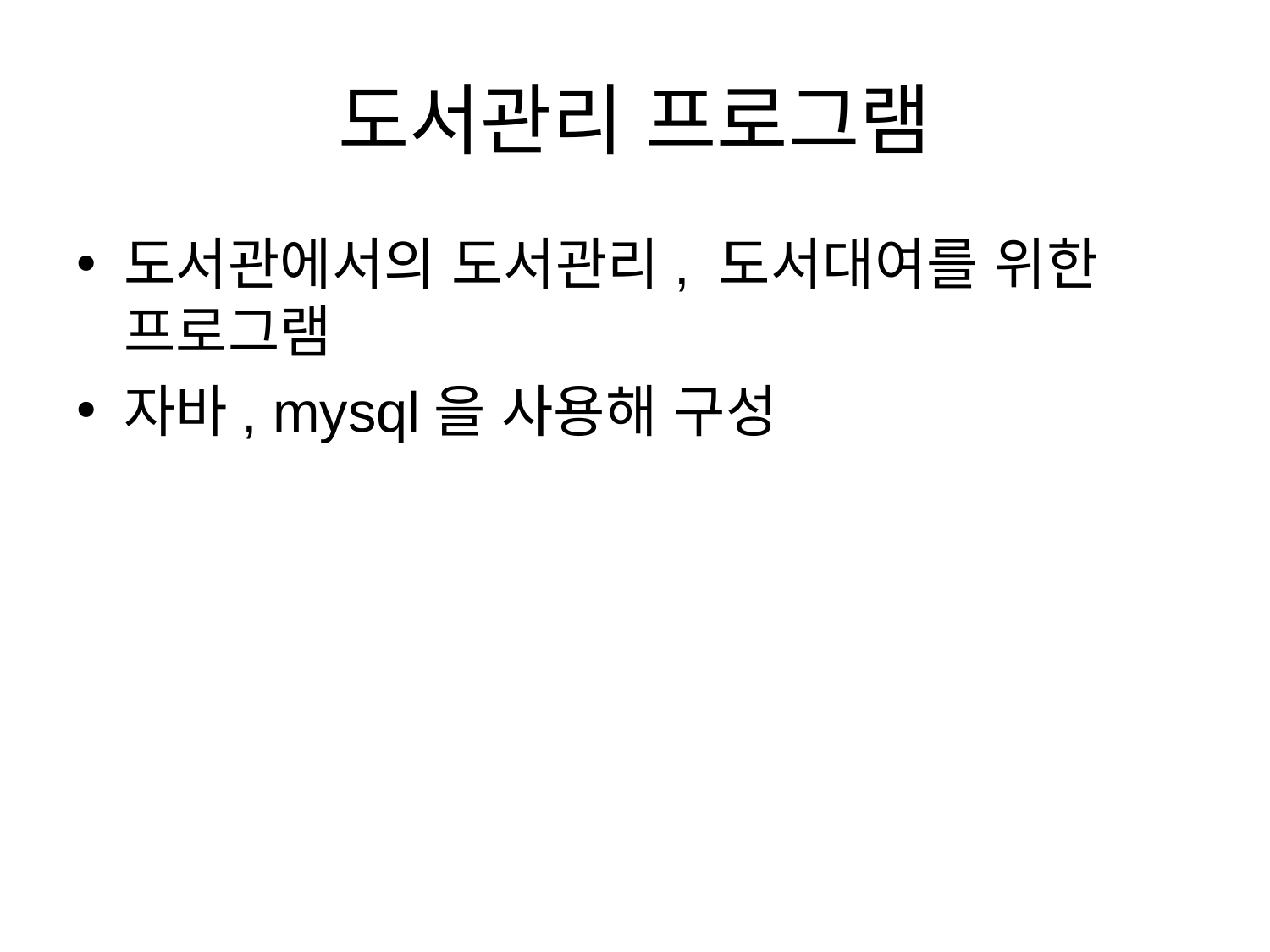

# 도서관리 프로그램
도서관에서의 도서관리, 도서대여를 위한 프로그램
자바, mysql을 사용해 구성